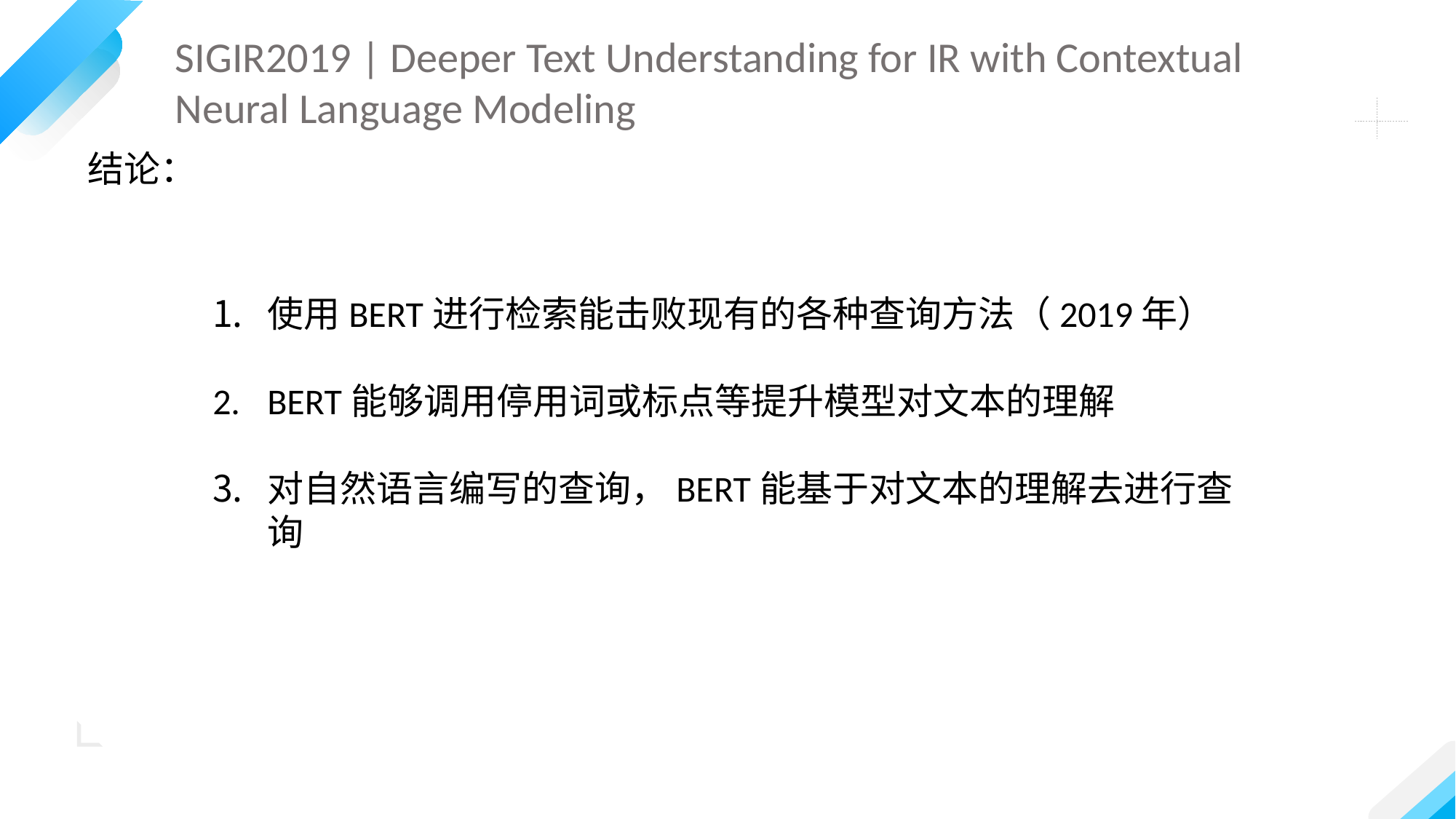

SIGIR2019 | Deeper Text Understanding for IR with Contextual Neural Language Modeling

结论：
使用BERT进行检索能击败现有的各种查询方法（2019年）

BERT能够调用停用词或标点等提升模型对文本的理解

对自然语言编写的查询，BERT能基于对文本的理解去进行查询